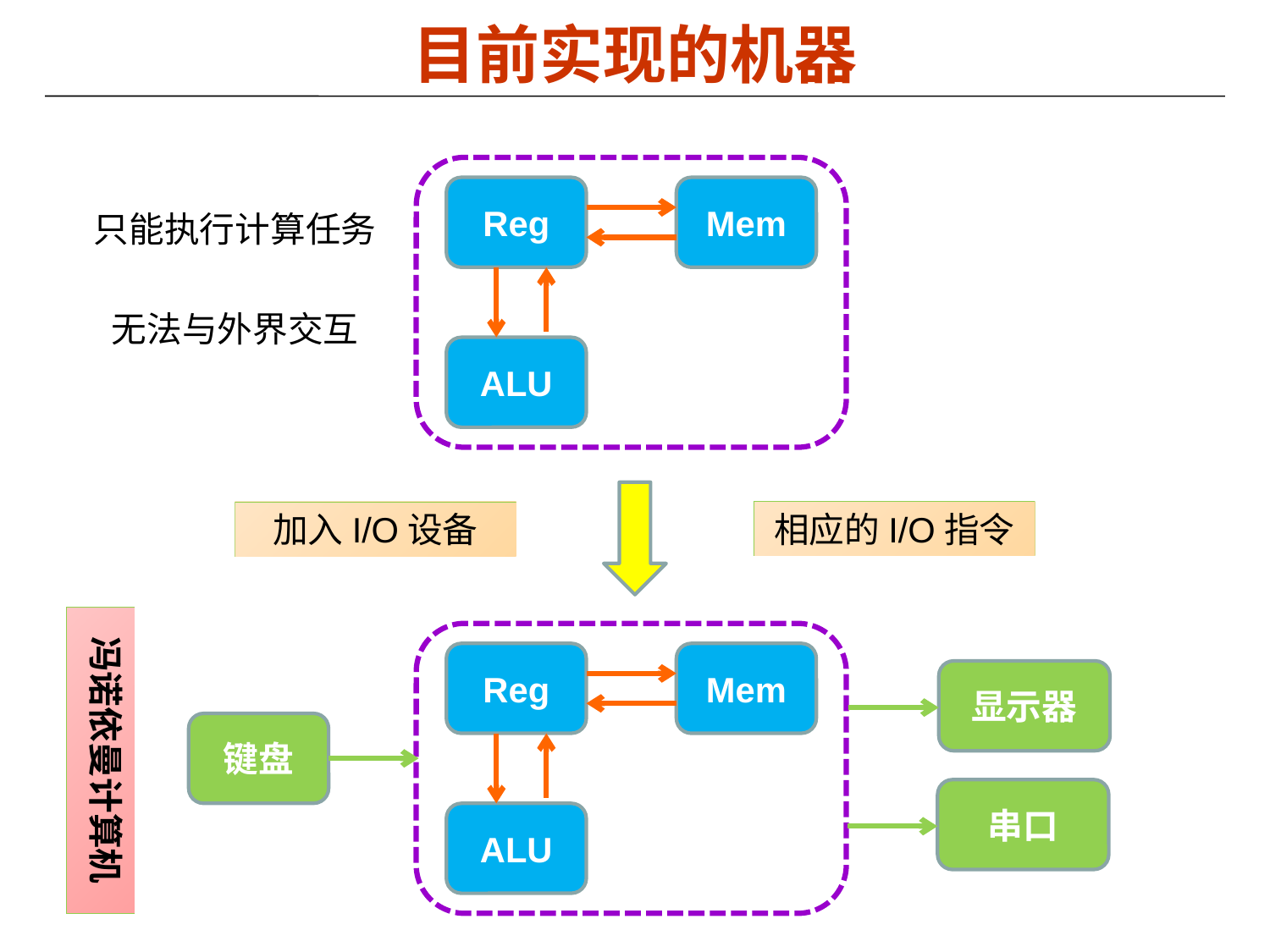

# 目前实现的机器

Reg
Mem
ALU
只能执行计算任务
无法与外界交互

相应的I/O指令
加入I/O设备
冯诺依曼计算机

Reg
Mem
ALU
显示器
键盘
串口